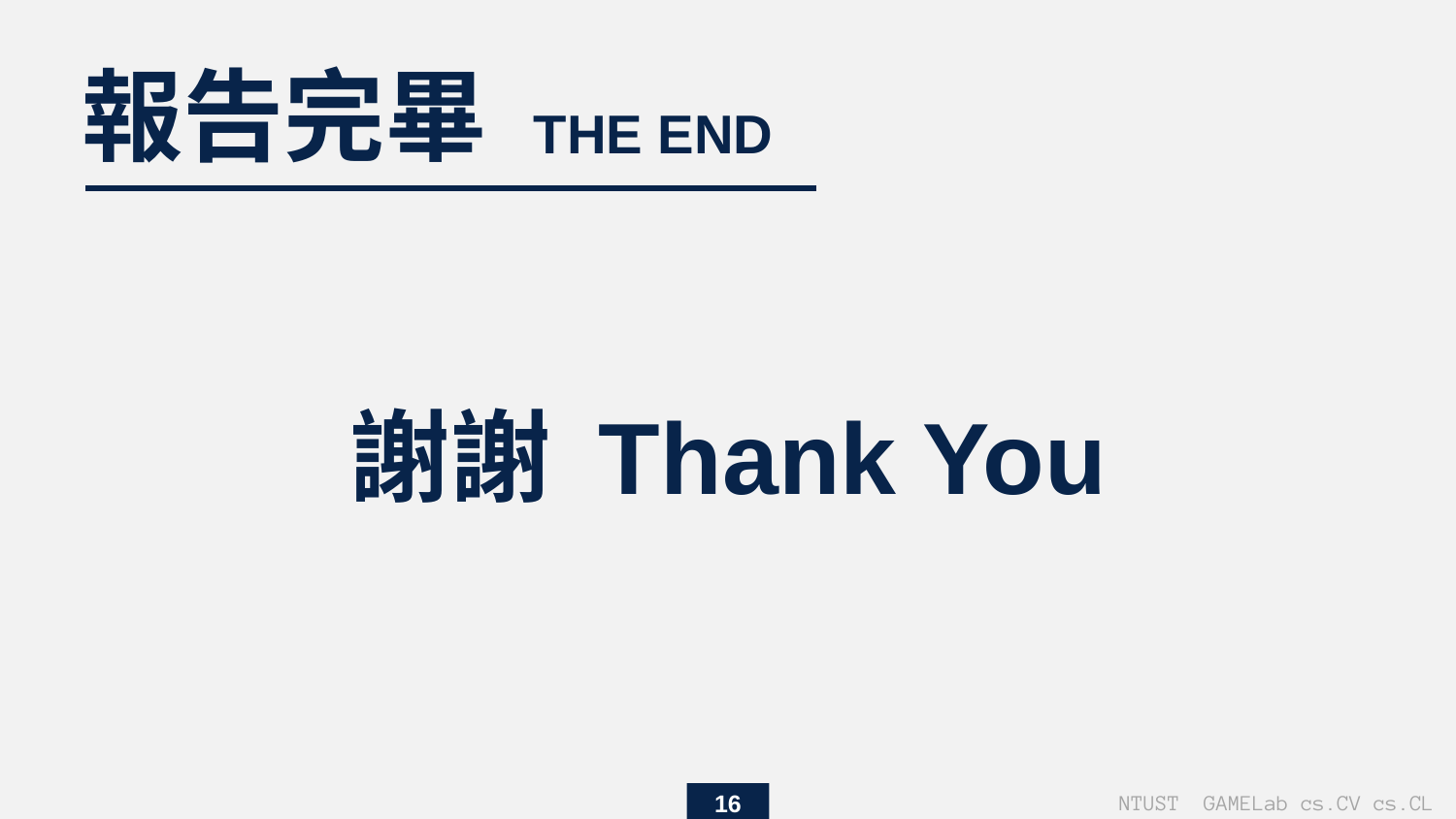

報告完畢 THE END
謝謝 Thank You
16

NTUST  GAMELab cs.CV cs.CL